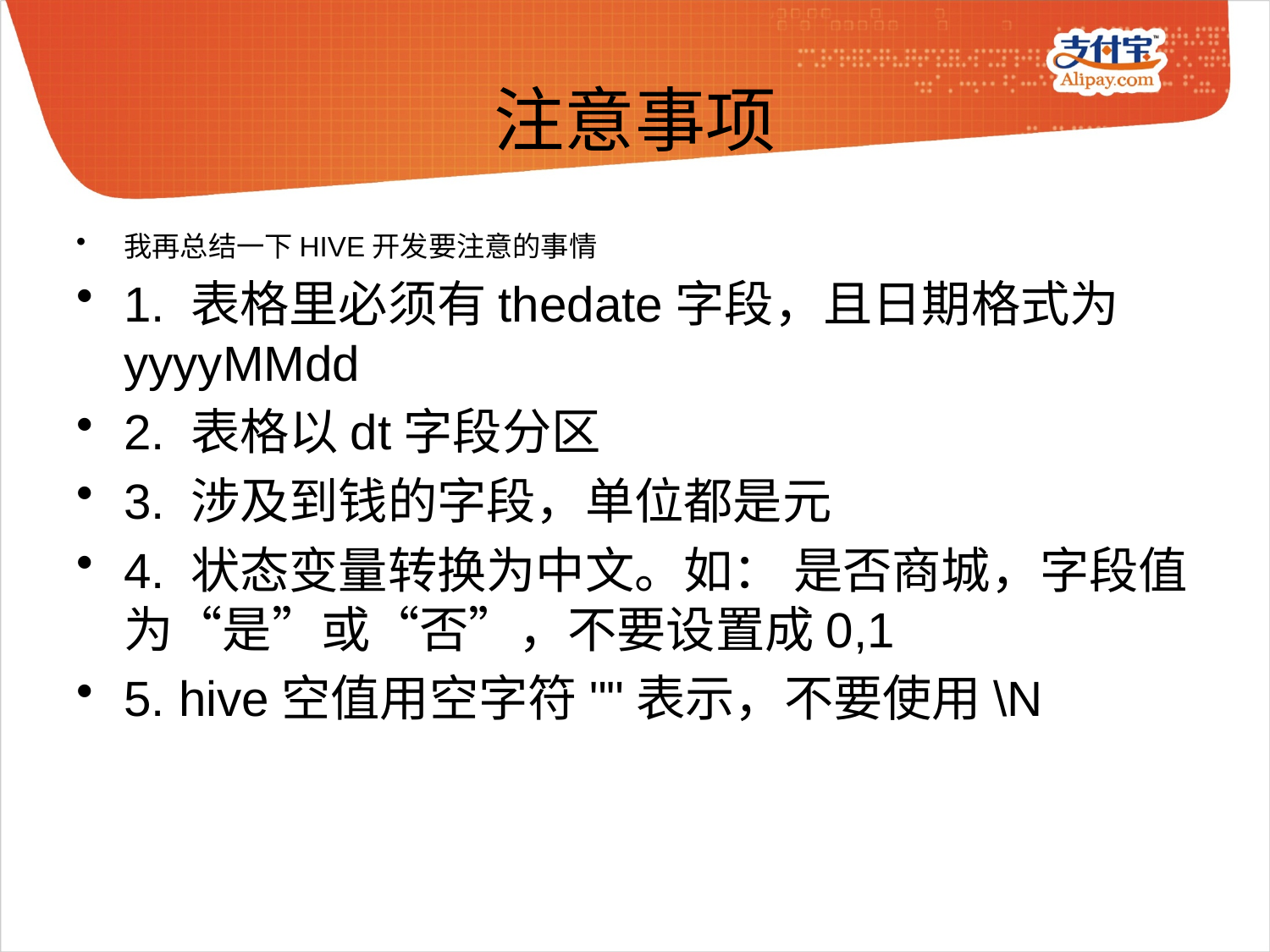

# 注意事项
我再总结一下HIVE开发要注意的事情
1. 表格里必须有thedate字段，且日期格式为yyyyMMdd
2. 表格以dt字段分区
3. 涉及到钱的字段，单位都是元
4. 状态变量转换为中文。如： 是否商城，字段值为“是”或“否”，不要设置成0,1
5. hive空值用空字符""表示，不要使用\N